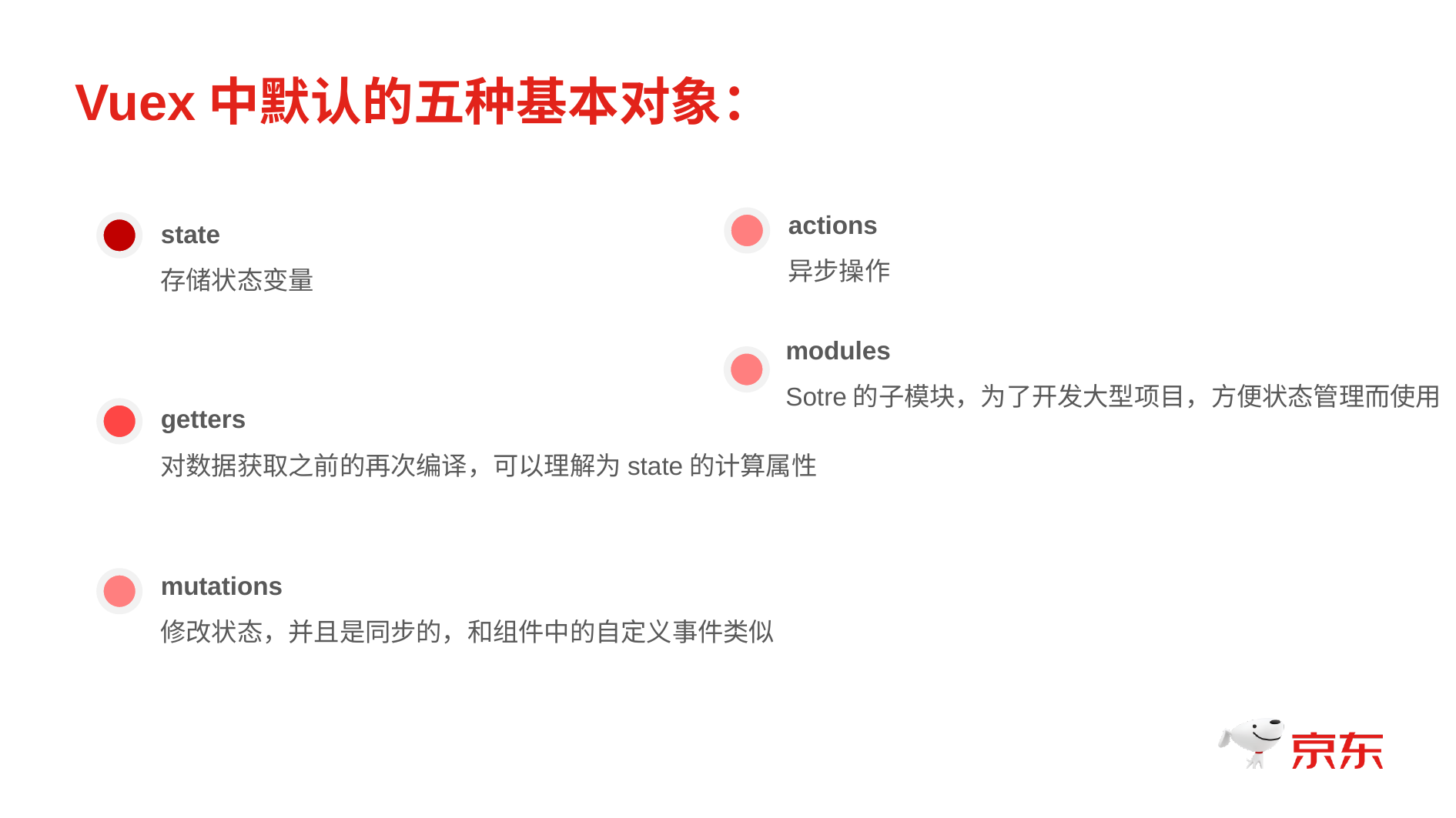

Vuex中默认的五种基本对象：
actions
异步操作

state
存储状态变量

modules
Sotre的子模块，为了开发大型项目，方便状态管理而使用

getters
对数据获取之前的再次编译，可以理解为state的计算属性

mutations
修改状态，并且是同步的，和组件中的自定义事件类似